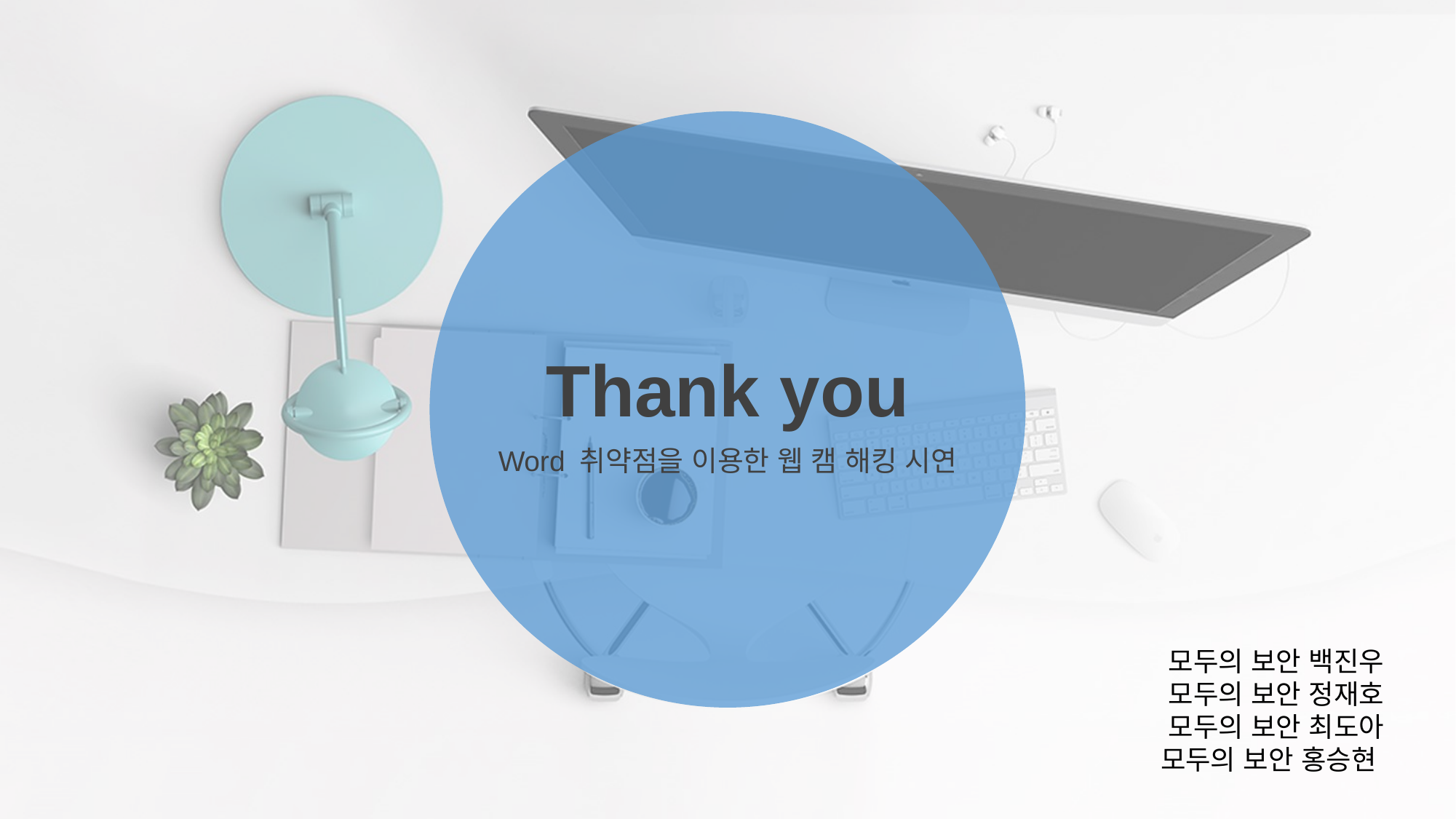

Thank you
Word 취약점을 이용한 웹 캠 해킹 시연
모두의 보안 백진우
모두의 보안 정재호
모두의 보안 최도아
모두의 보안 홍승현